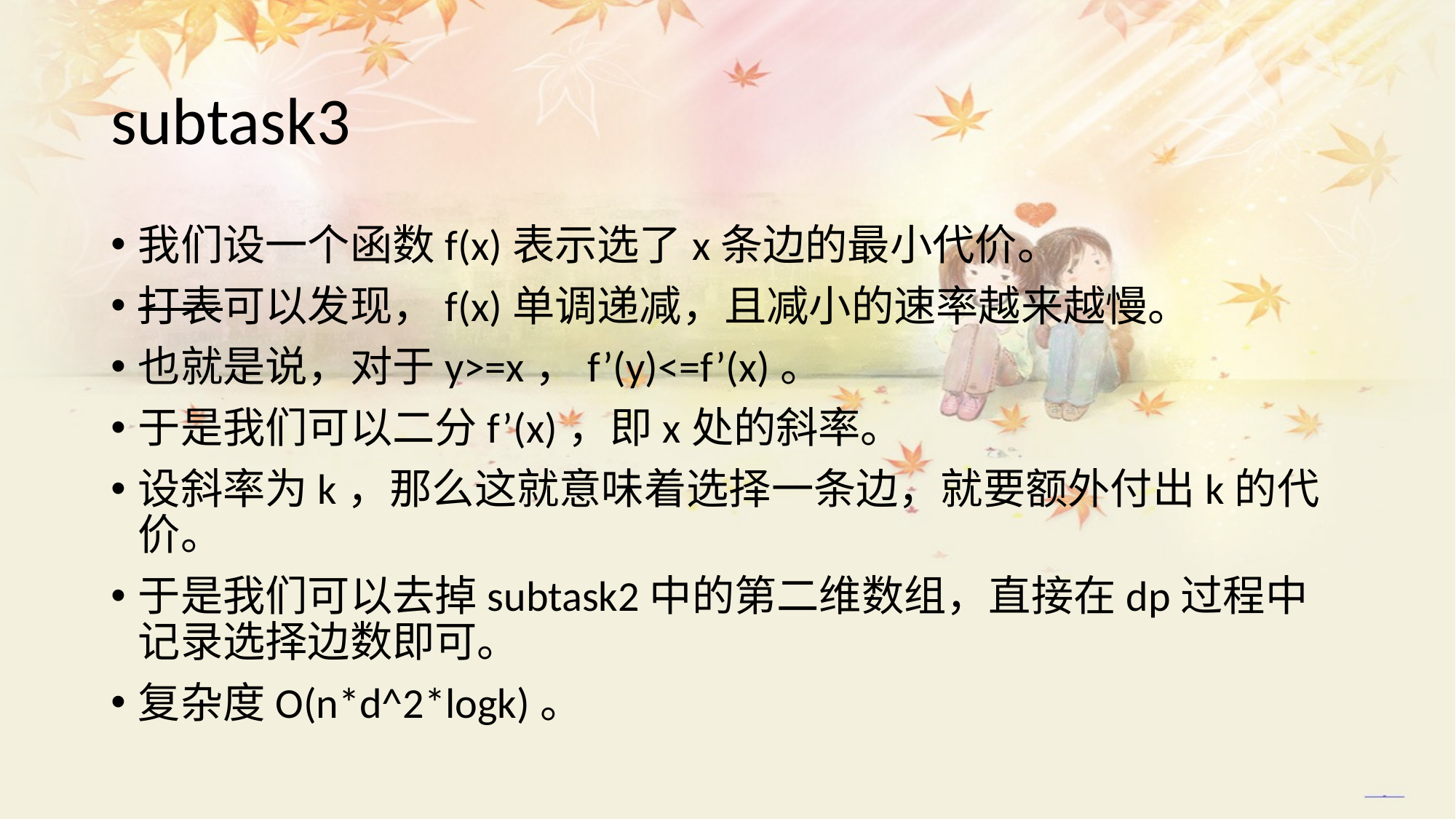

# subtask3
我们设一个函数f(x)表示选了x条边的最小代价。
打表可以发现，f(x)单调递减，且减小的速率越来越慢。
也就是说，对于y>=x，f’(y)<=f’(x)。
于是我们可以二分f’(x)，即x处的斜率。
设斜率为k，那么这就意味着选择一条边，就要额外付出k的代价。
于是我们可以去掉subtask2中的第二维数组，直接在dp过程中记录选择边数即可。
复杂度O(n*d^2*logk)。